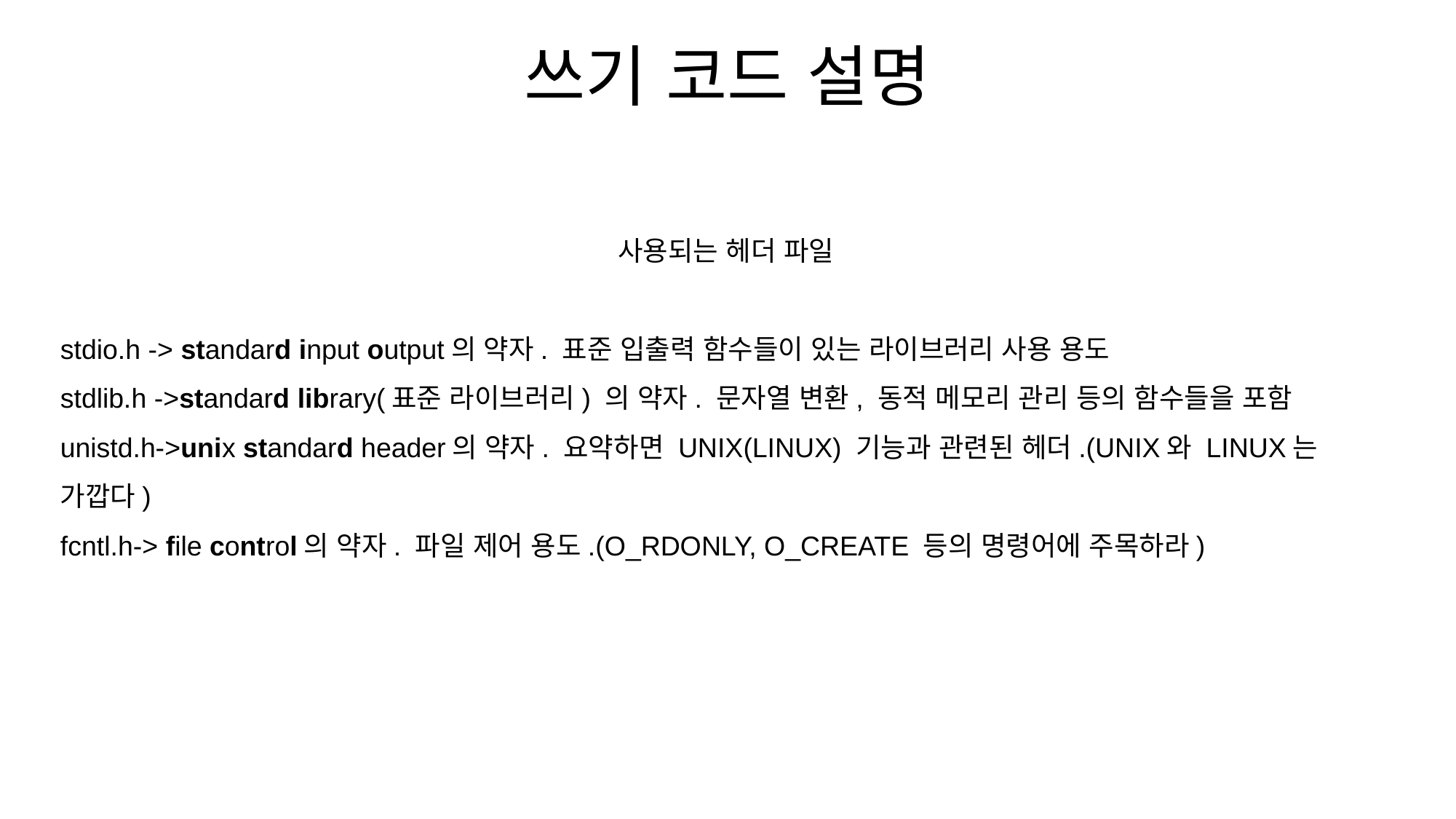

# 쓰기 코드 설명
사용되는 헤더 파일

stdio.h -> standard input output의 약자. 표준 입출력 함수들이 있는 라이브러리 사용 용도
stdlib.h ->standard library(표준 라이브러리) 의 약자. 문자열 변환, 동적 메모리 관리 등의 함수들을 포함
unistd.h->unix standard header의 약자. 요약하면 UNIX(LINUX) 기능과 관련된 헤더.(UNIX와 LINUX는 가깝다)
fcntl.h-> file control의 약자. 파일 제어 용도.(O_RDONLY, O_CREATE 등의 명령어에 주목하라)